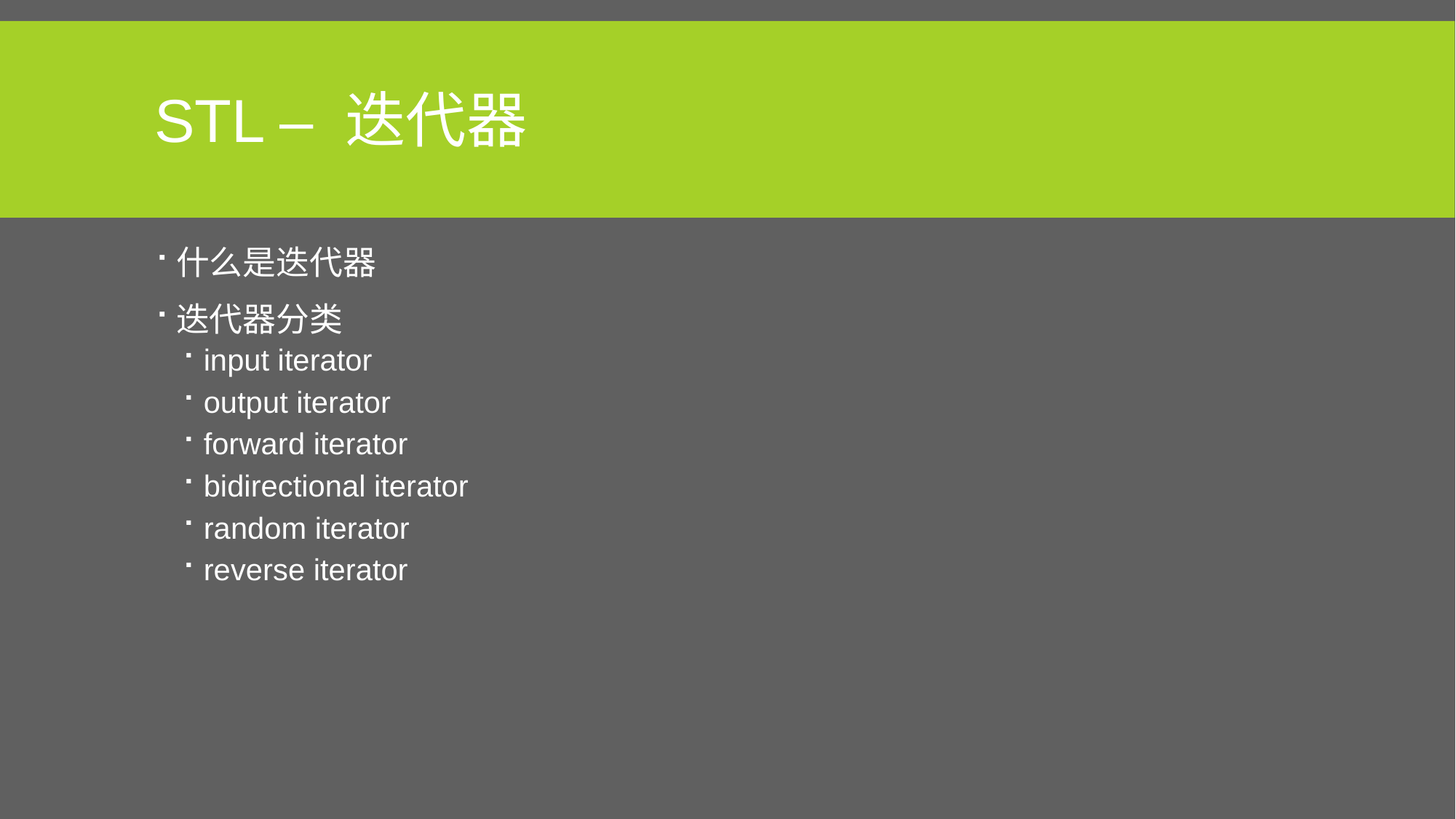

# STL – 迭代器
什么是迭代器
迭代器分类
input iterator
output iterator
forward iterator
bidirectional iterator
random iterator
reverse iterator